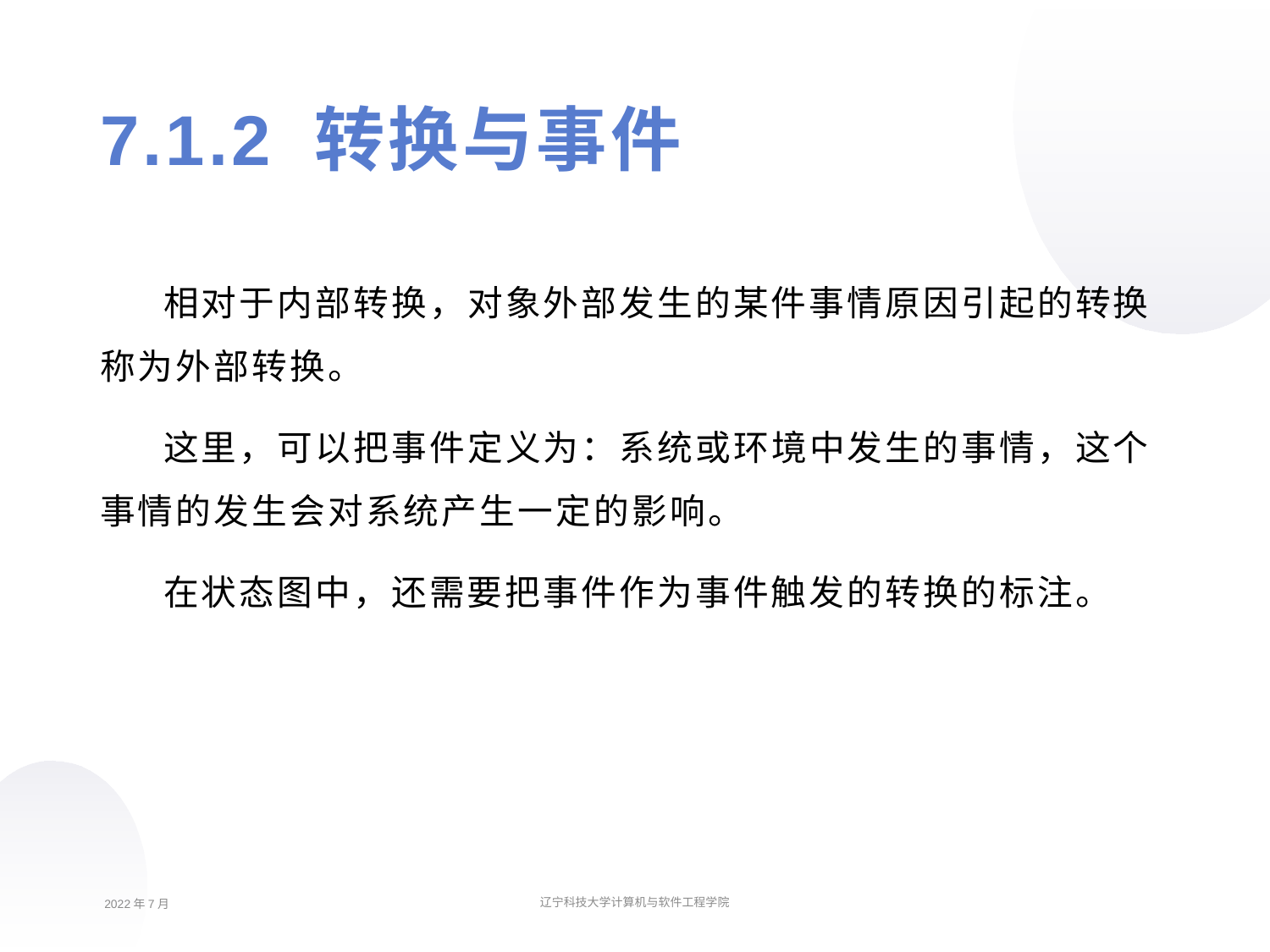

7.1.2 转换与事件
相对于内部转换，对象外部发生的某件事情原因引起的转换称为外部转换。
这里，可以把事件定义为：系统或环境中发生的事情，这个事情的发生会对系统产生一定的影响。
在状态图中，还需要把事件作为事件触发的转换的标注。

2022年7月
辽宁科技大学计算机与软件工程学院
26